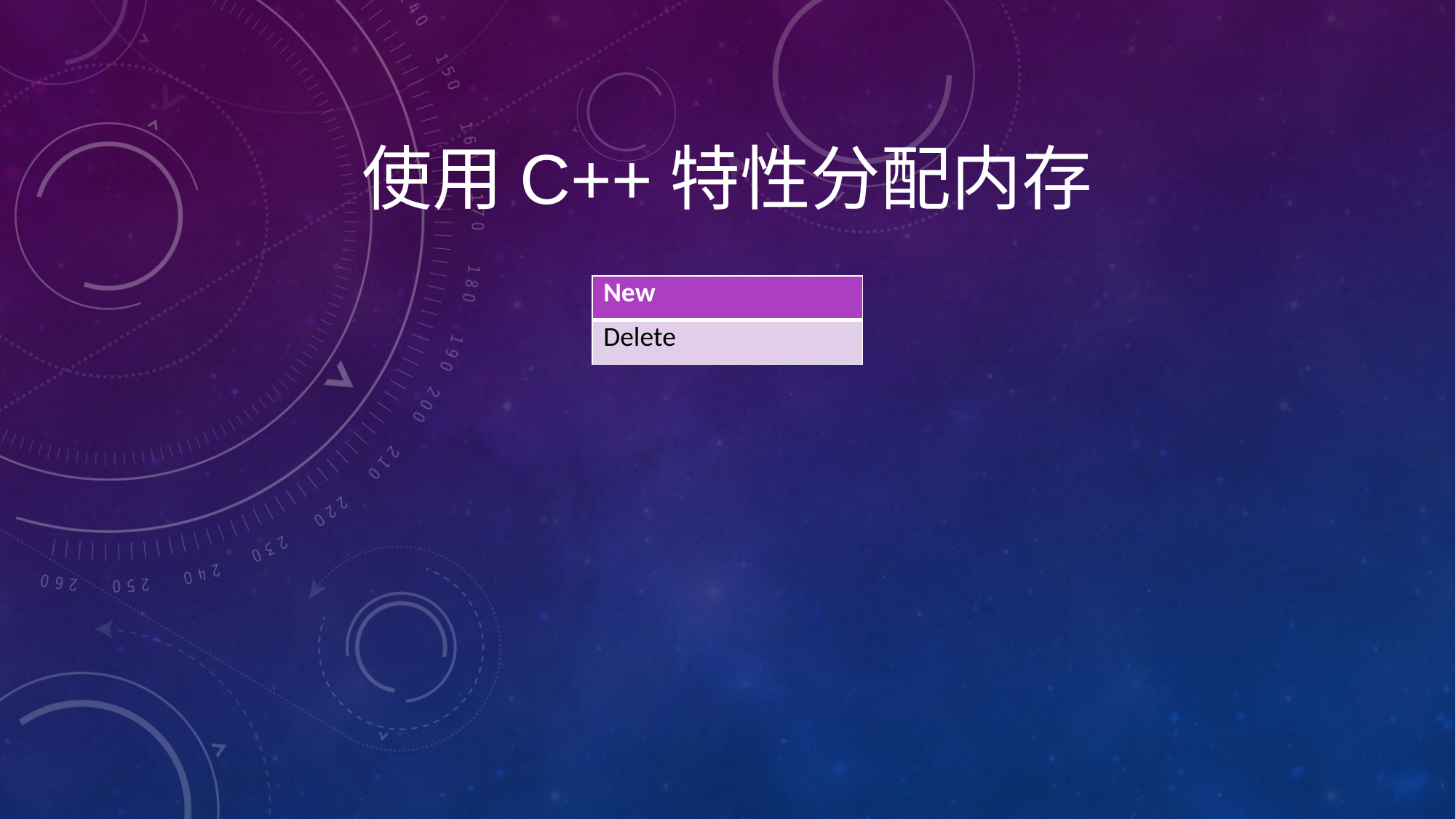

# 使用C++特性分配内存
| New |
| --- |
| Delete |